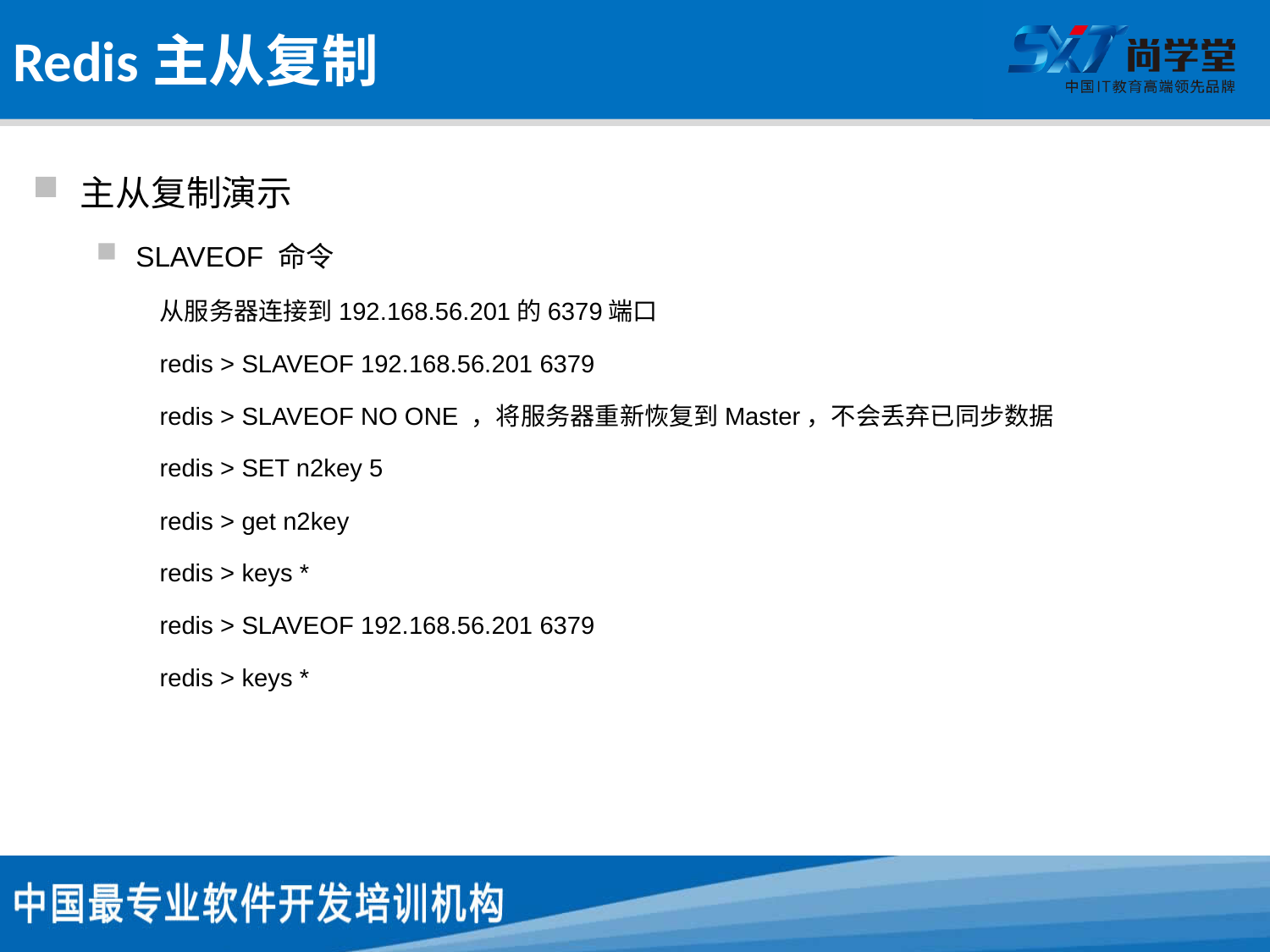

# Redis主从复制
主从复制演示
SLAVEOF 命令
从服务器连接到192.168.56.201的6379端口
redis > SLAVEOF 192.168.56.201 6379
redis > SLAVEOF NO ONE ，将服务器重新恢复到Master，不会丢弃已同步数据
redis > SET n2key 5
redis > get n2key
redis > keys *
redis > SLAVEOF 192.168.56.201 6379
redis > keys *